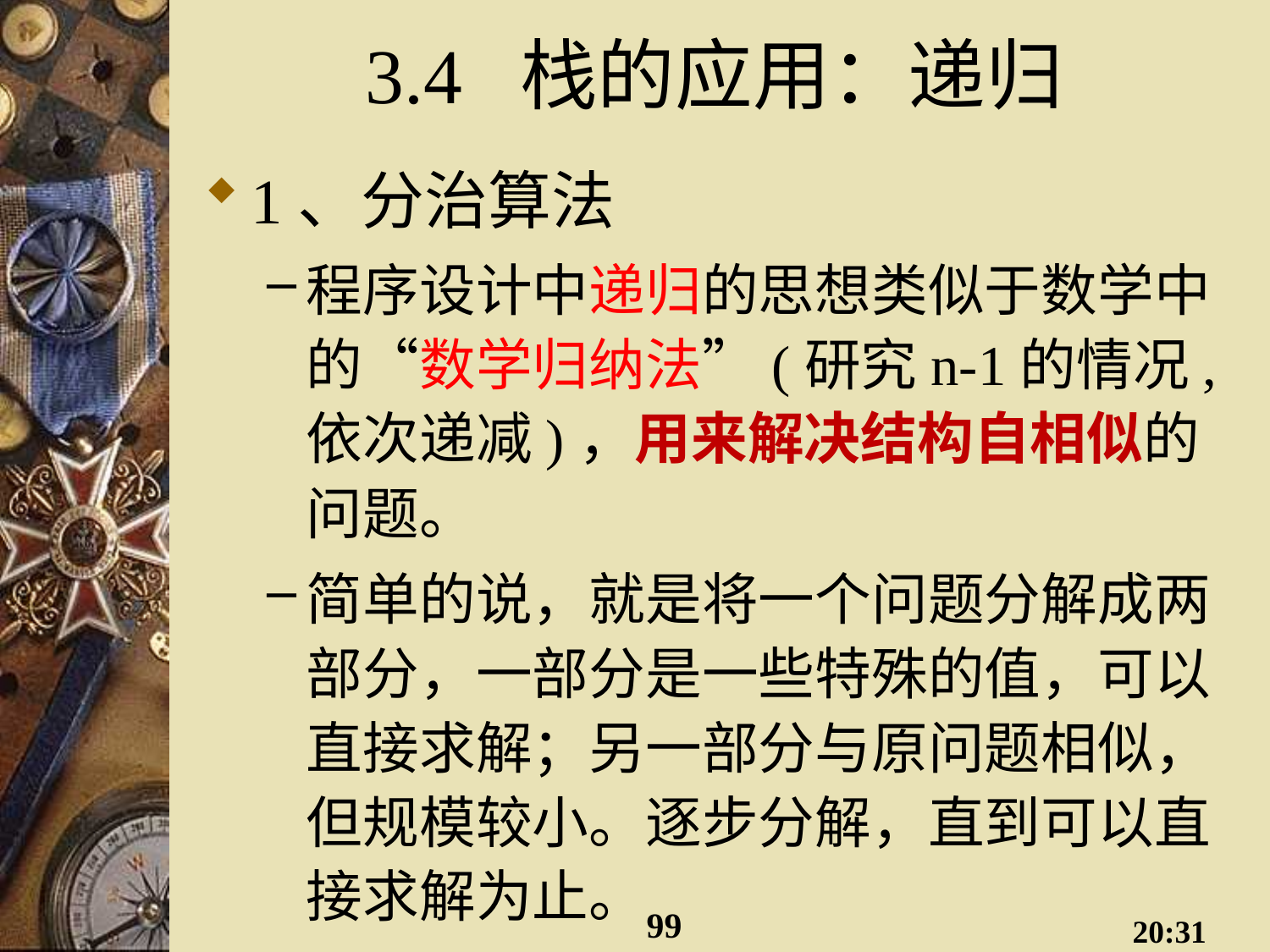

# 3.4  栈的应用：递归
1、分治算法
程序设计中递归的思想类似于数学中的“数学归纳法”(研究n-1的情况, 依次递减)，用来解决结构自相似的问题。
简单的说，就是将一个问题分解成两部分，一部分是一些特殊的值，可以直接求解；另一部分与原问题相似，但规模较小。逐步分解，直到可以直接求解为止。